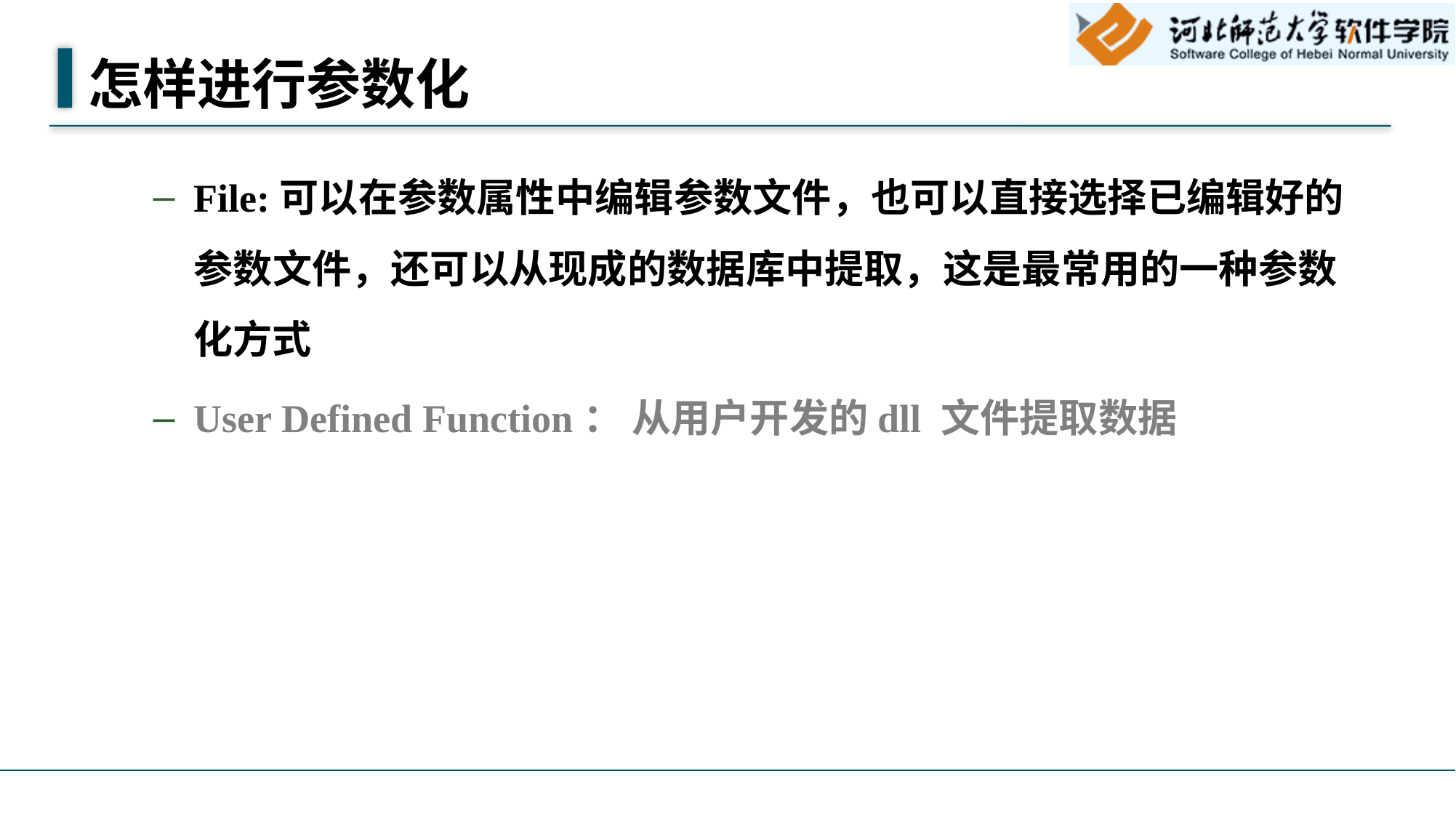

# 怎样进行参数化
File:可以在参数属性中编辑参数文件，也可以直接选择已编辑好的参数文件，还可以从现成的数据库中提取，这是最常用的一种参数化方式
User Defined Function： 从用户开发的dll 文件提取数据